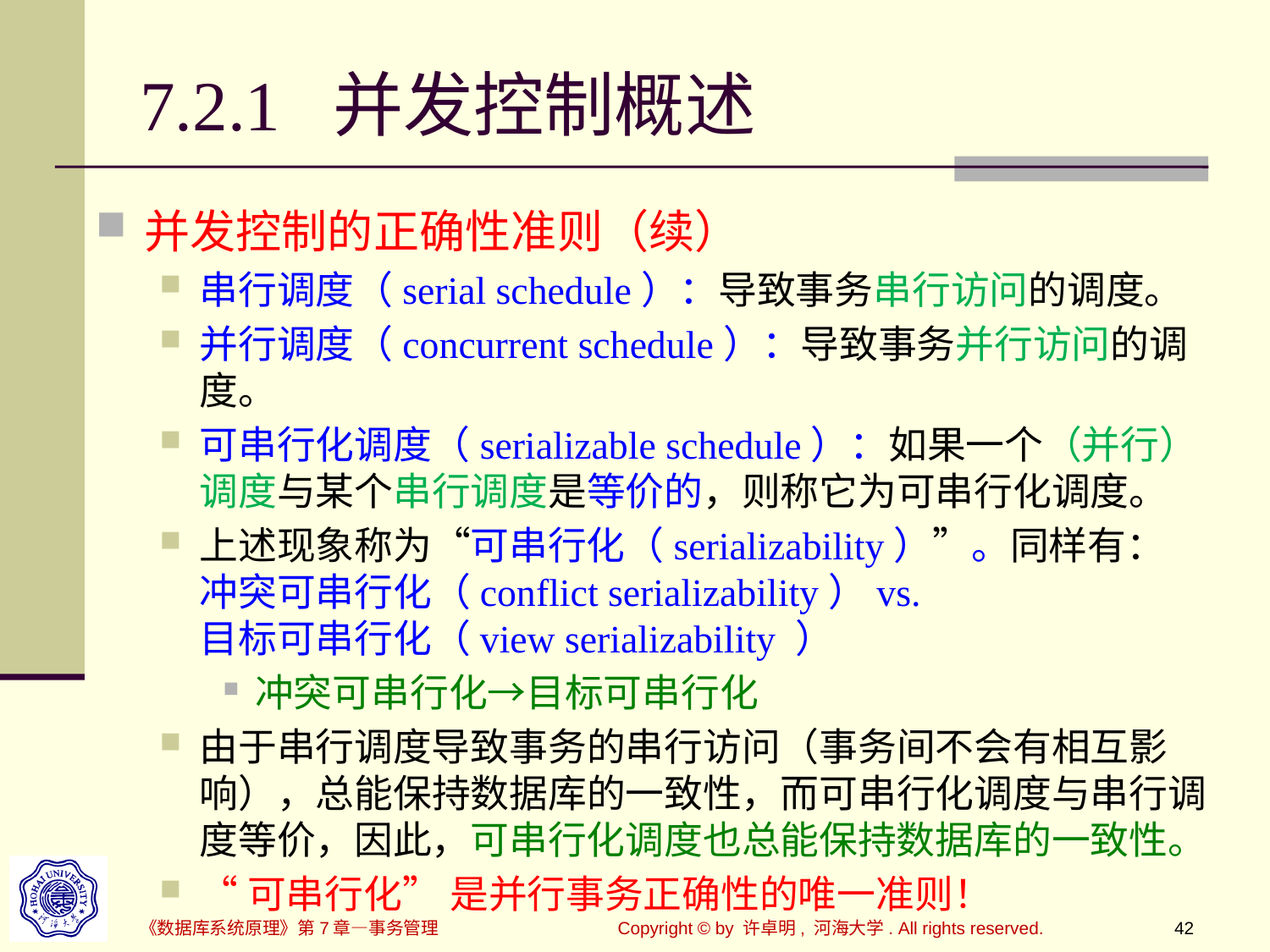

# 7.2.1  并发控制概述
并发控制的正确性准则（续）
串行调度（serial schedule）：导致事务串行访问的调度。
并行调度（concurrent schedule）：导致事务并行访问的调度。
可串行化调度（serializable schedule）：如果一个（并行）调度与某个串行调度是等价的，则称它为可串行化调度。
上述现象称为“可串行化（serializability）”。同样有：
冲突可串行化（conflict serializability）vs.
目标可串行化（view serializability ）
冲突可串行化→目标可串行化
由于串行调度导致事务的串行访问（事务间不会有相互影响），总能保持数据库的一致性，而可串行化调度与串行调度等价，因此，可串行化调度也总能保持数据库的一致性。
“可串行化” 是并行事务正确性的唯一准则！
《数据库系统原理》第7章—事务管理
Copyright © by 许卓明, 河海大学. All rights reserved.
42